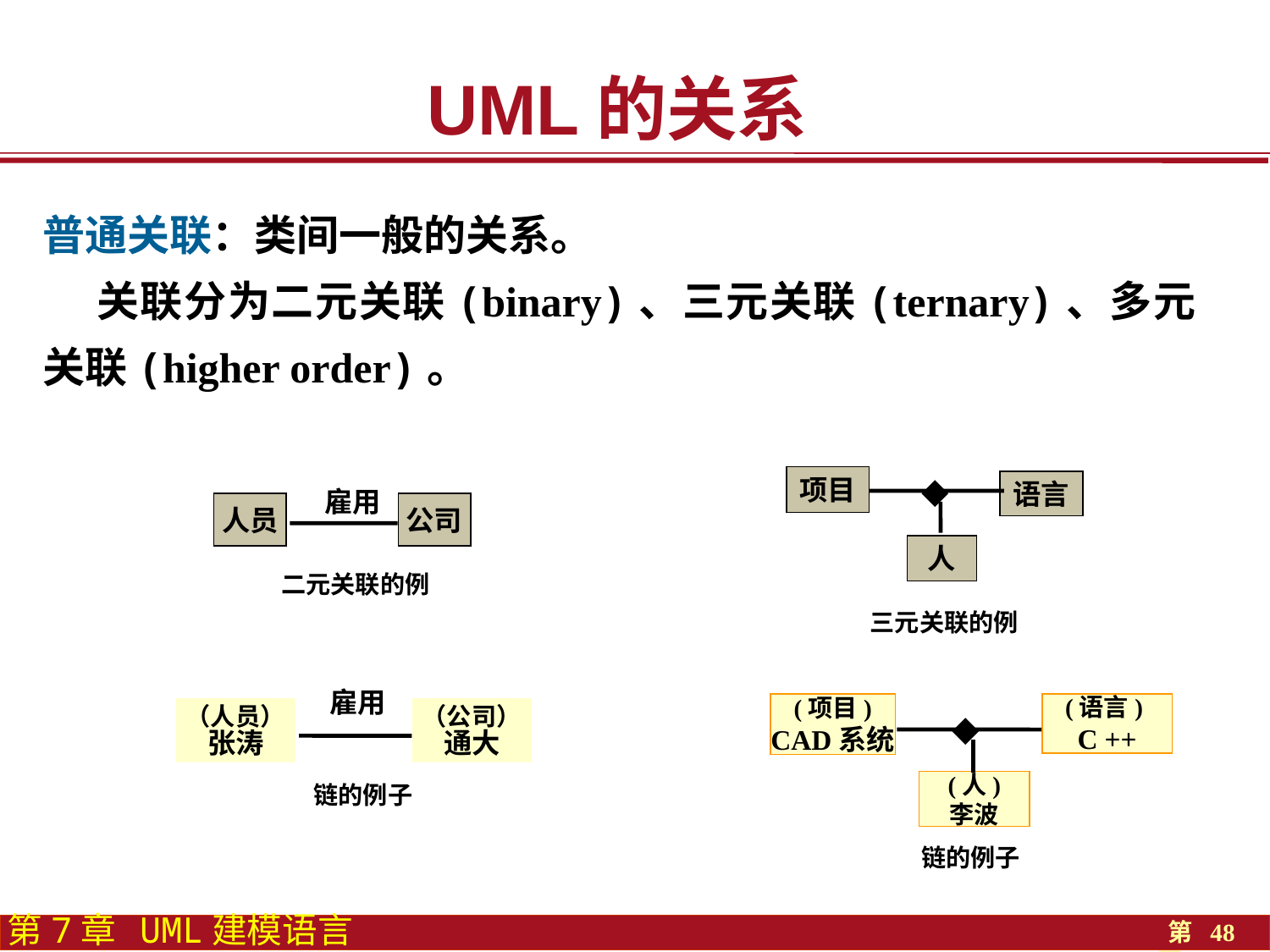

UML的关系
普通关联：类间一般的关系。
　 关联分为二元关联(binary)、三元关联(ternary)、多元关联(higher order)。
◆
项目
语言

人
三元关联的例
雇用
人员
公司

二元关联的例
雇用
（人员）
张涛
（公司）
通大

链的例子
(项目)
CAD系统
(语言)
C ++
◆

(人)
李波
链的例子